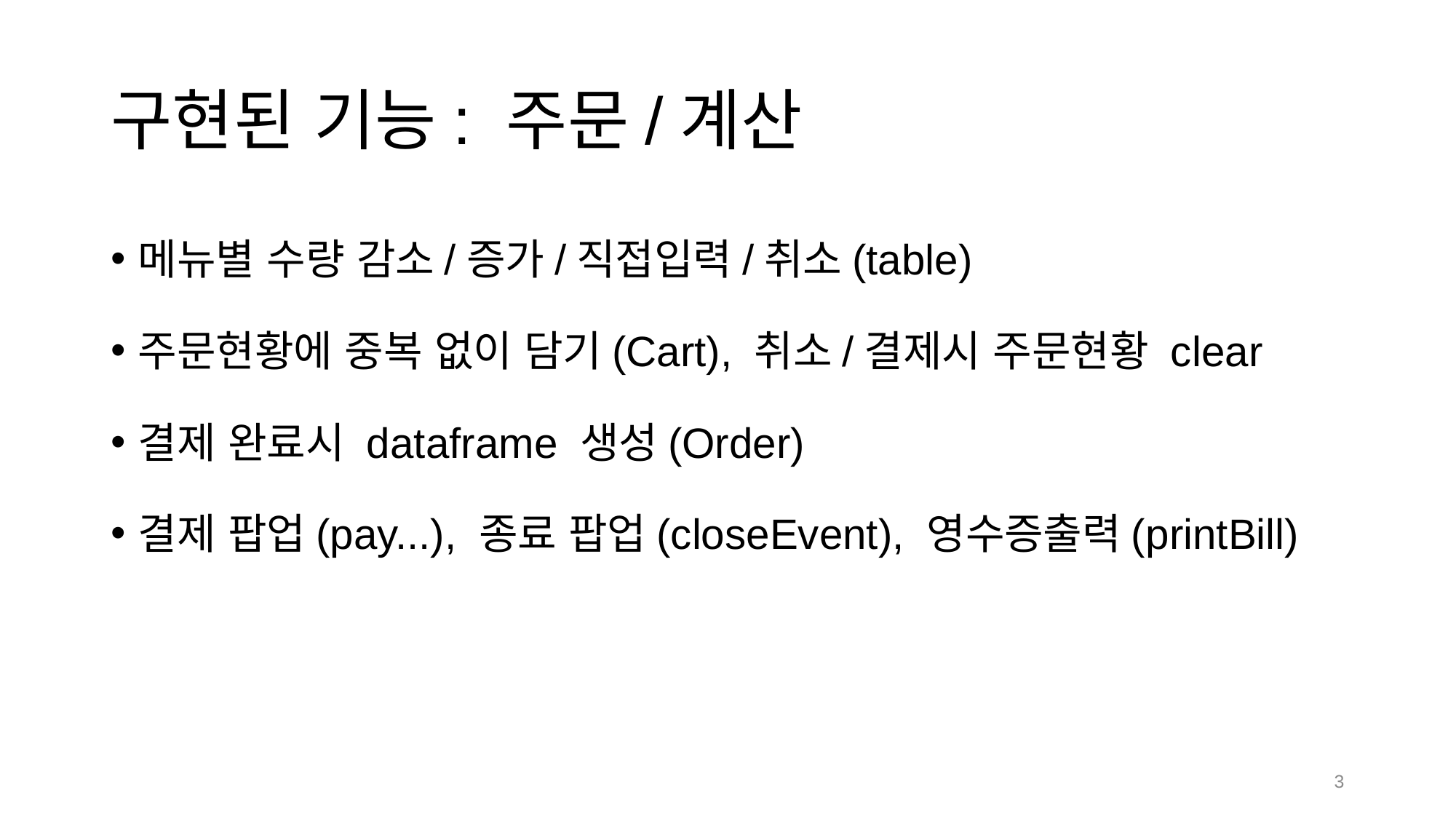

# 구현된 기능: 주문/계산
메뉴별 수량 감소/증가/직접입력/취소(table)
주문현황에 중복 없이 담기(Cart), 취소/결제시 주문현황 clear
결제 완료시 dataframe 생성(Order)
결제 팝업(pay...), 종료 팝업(closeEvent), 영수증출력(printBill)
3